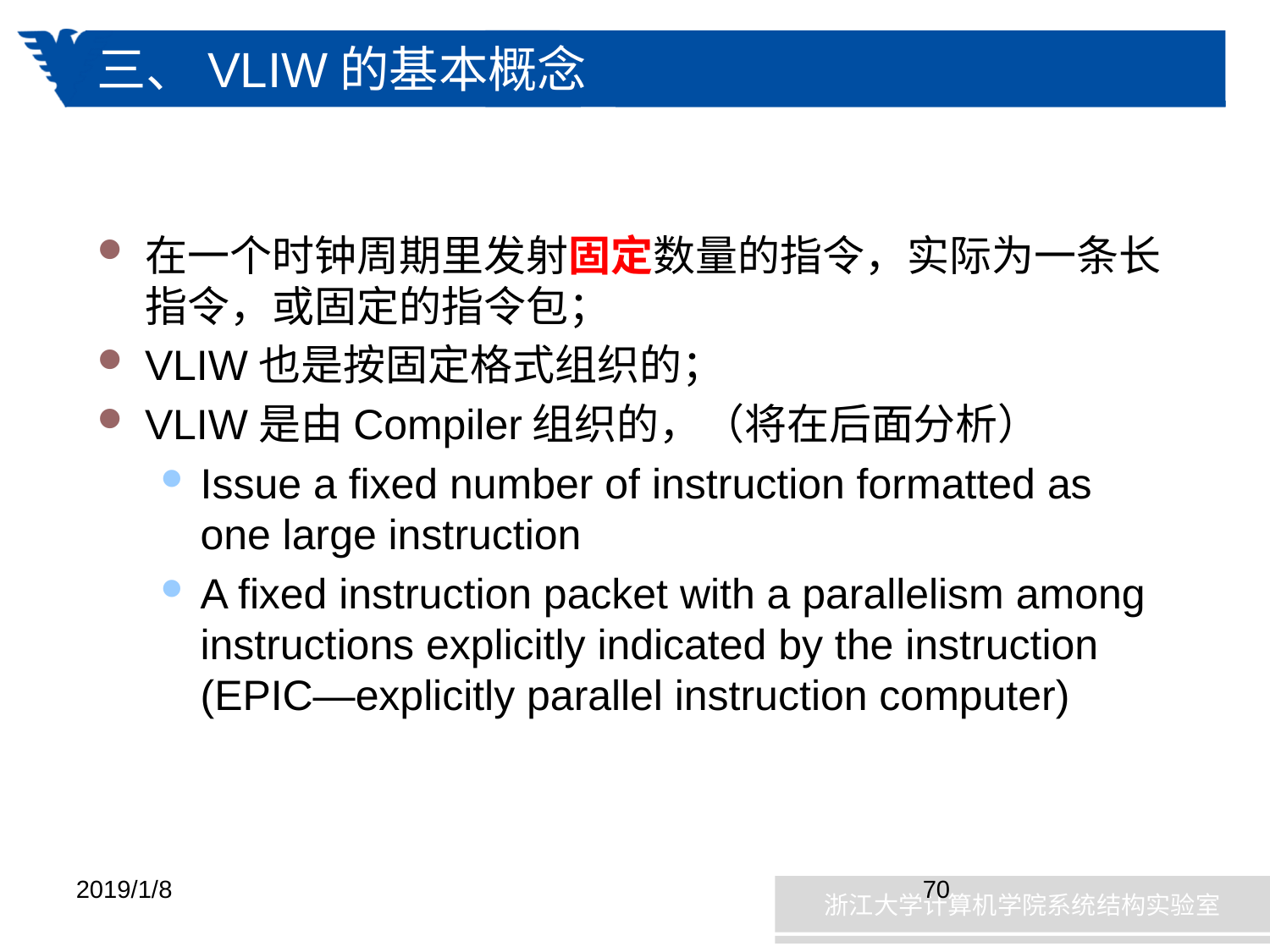

# 三、VLIW的基本概念
在一个时钟周期里发射固定数量的指令，实际为一条长指令，或固定的指令包；
VLIW也是按固定格式组织的；
VLIW是由Compiler组织的，（将在后面分析）
Issue a fixed number of instruction formatted as one large instruction
A fixed instruction packet with a parallelism among instructions explicitly indicated by the instruction (EPIC—explicitly parallel instruction computer)
2019/1/8
70